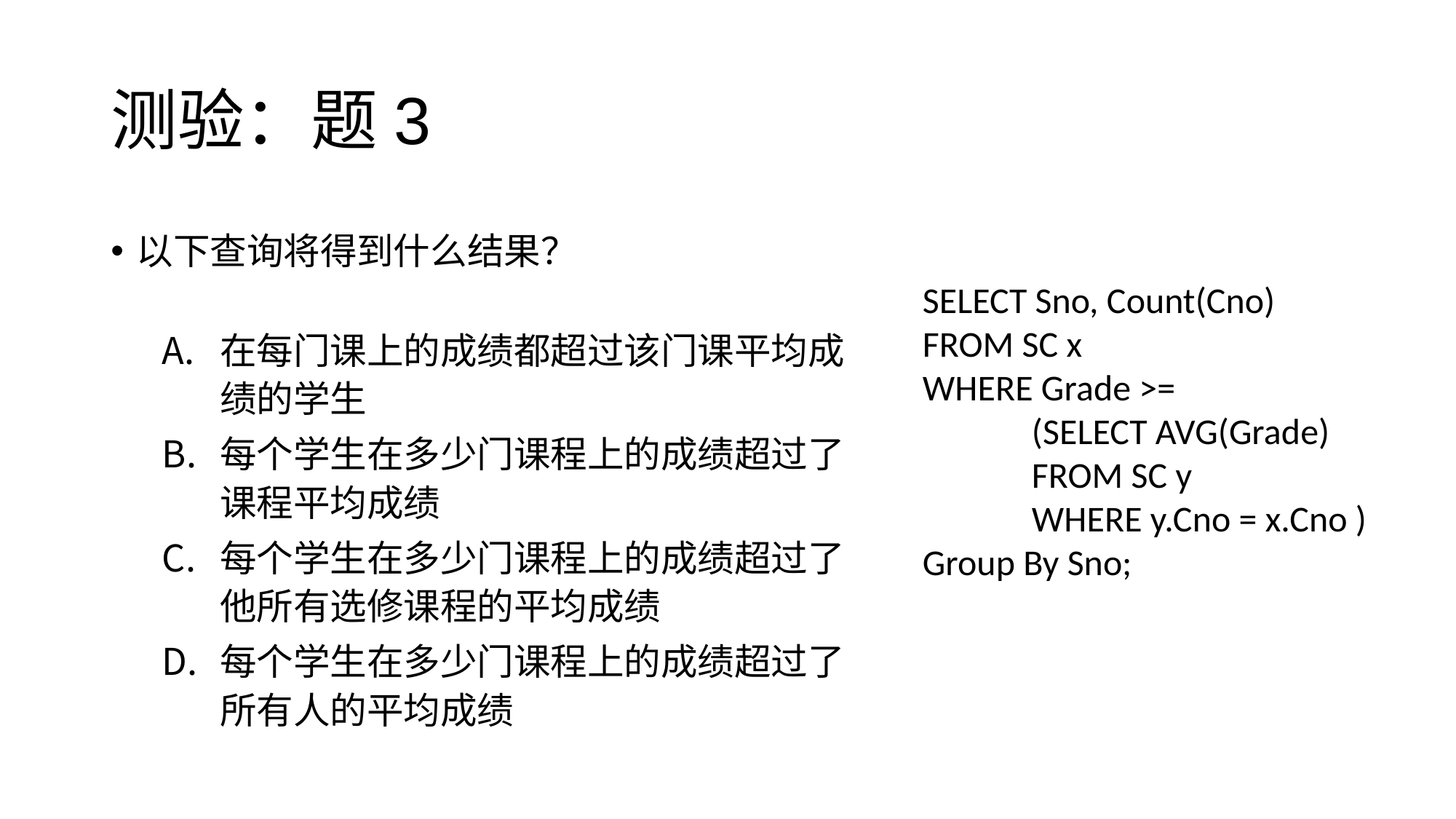

# 测验：题3
以下查询将得到什么结果？
在每门课上的成绩都超过该门课平均成绩的学生
每个学生在多少门课程上的成绩超过了课程平均成绩
每个学生在多少门课程上的成绩超过了他所有选修课程的平均成绩
每个学生在多少门课程上的成绩超过了所有人的平均成绩
SELECT Sno, Count(Cno)
FROM SC x
WHERE Grade >=
	(SELECT AVG(Grade)
	FROM SC y
	WHERE y.Cno = x.Cno )
Group By Sno;